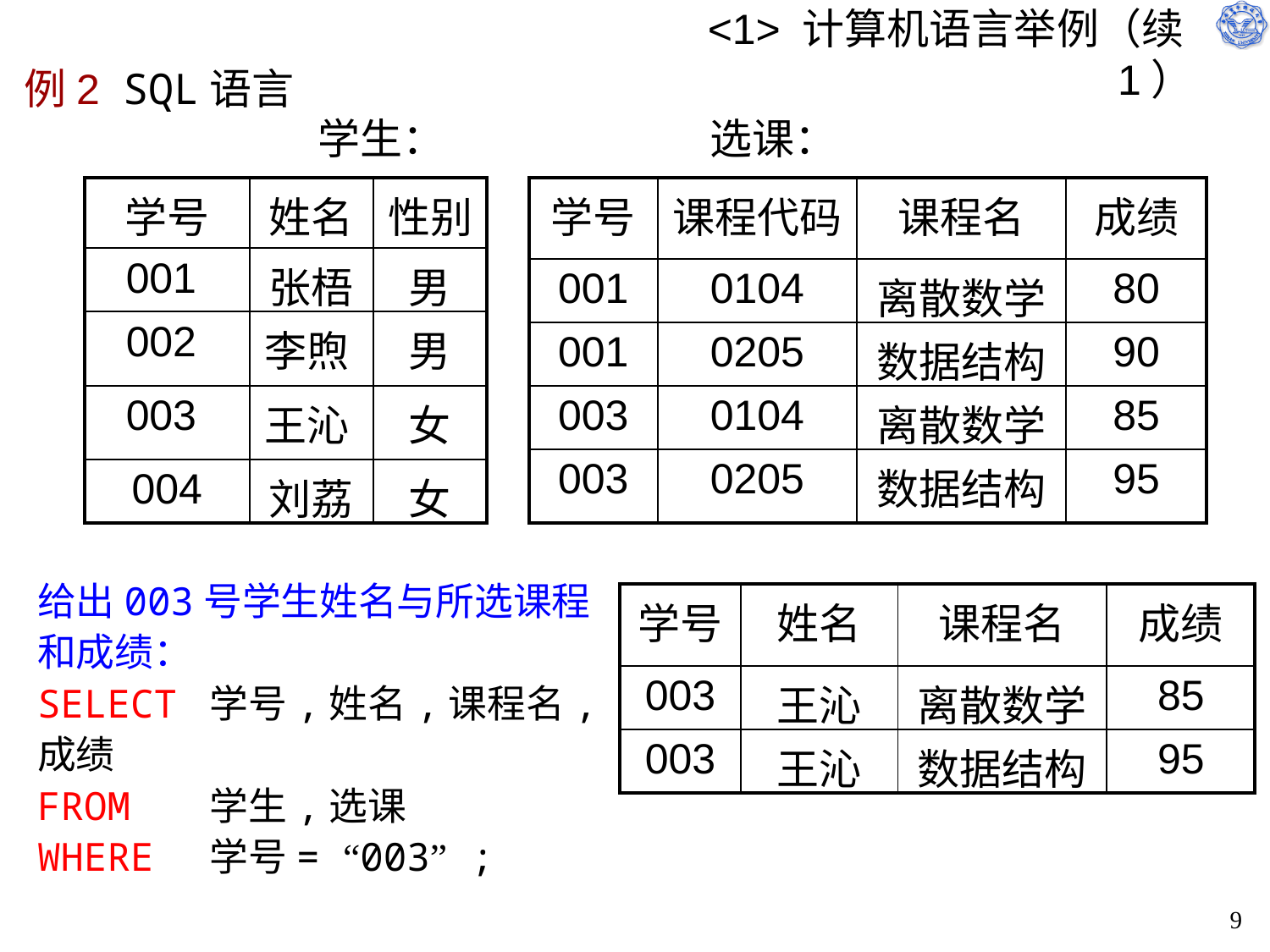

# <1> 计算机语言举例（续1）
例2  SQL语言
学生：                            选课：
| 学号 | 姓名 | 性别 |
| --- | --- | --- |
| 001 | 张梧 | 男 |
| 002 | 李煦 | 男 |
| 003 | 王沁 | 女 |
| 004 | 刘荔 | 女 |
| 学号 | 课程代码 | 课程名 | 成绩 |
| --- | --- | --- | --- |
| 001 | 0104 | 离散数学 | 80 |
| 001 | 0205 | 数据结构 | 90 |
| 003 | 0104 | 离散数学 | 85 |
| 003 | 0205 | 数据结构 | 95 |
给出003号学生姓名与所选课程和成绩：
SELECT 学号,姓名,课程名,成绩
FROM   学生,选课
WHERE  学号= “003” ;
| 学号 | 姓名 | 课程名 | 成绩 |
| --- | --- | --- | --- |
| 003 | 王沁 | 离散数学 | 85 |
| 003 | 王沁 | 数据结构 | 95 |
9